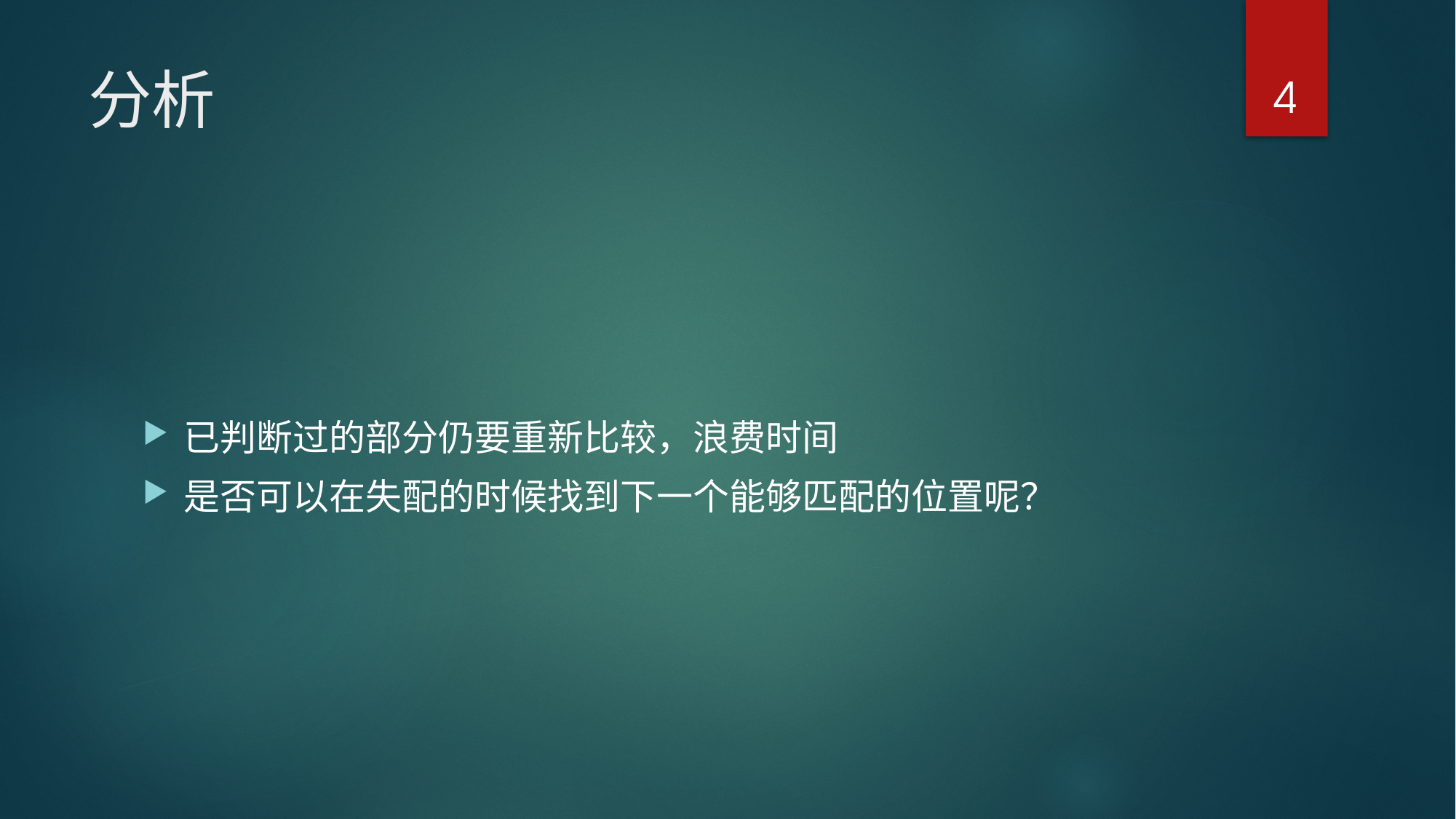

4
# 分析
已判断过的部分仍要重新比较，浪费时间
是否可以在失配的时候找到下一个能够匹配的位置呢？